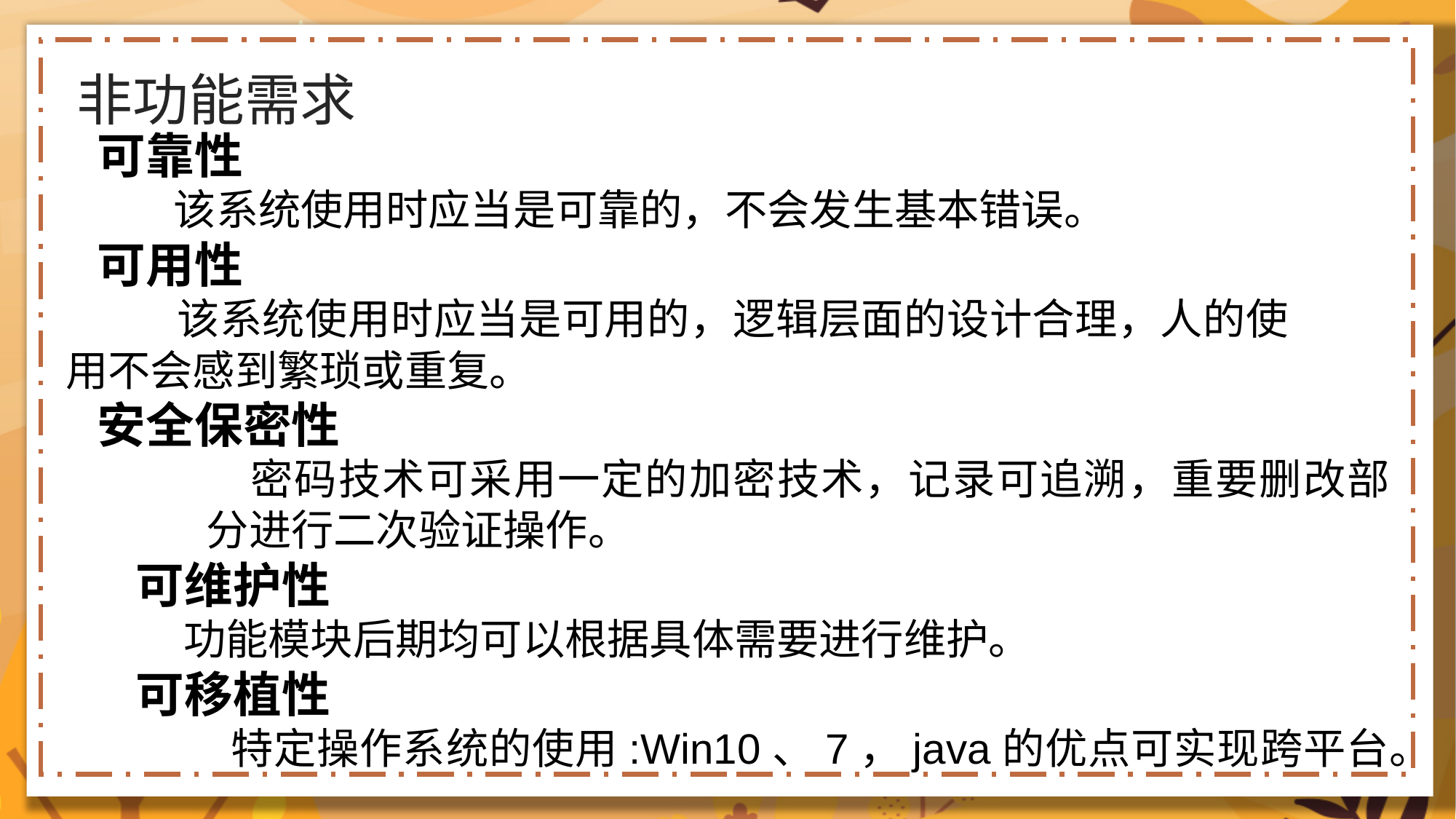

非功能需求
可靠性
       该系统使用时应当是可靠的，不会发生基本错误。
可用性
       该系统使用时应当是可用的，逻辑层面的设计合理，人的使    	用不会感到繁琐或重复。
安全保密性
          密码技术可采用一定的加密技术，记录可追溯，重要删改部	分进行二次验证操作。
   可维护性
        功能模块后期均可以根据具体需要进行维护。
   可移植性
            特定操作系统的使用:Win10、7，java的优点可实现跨平台。